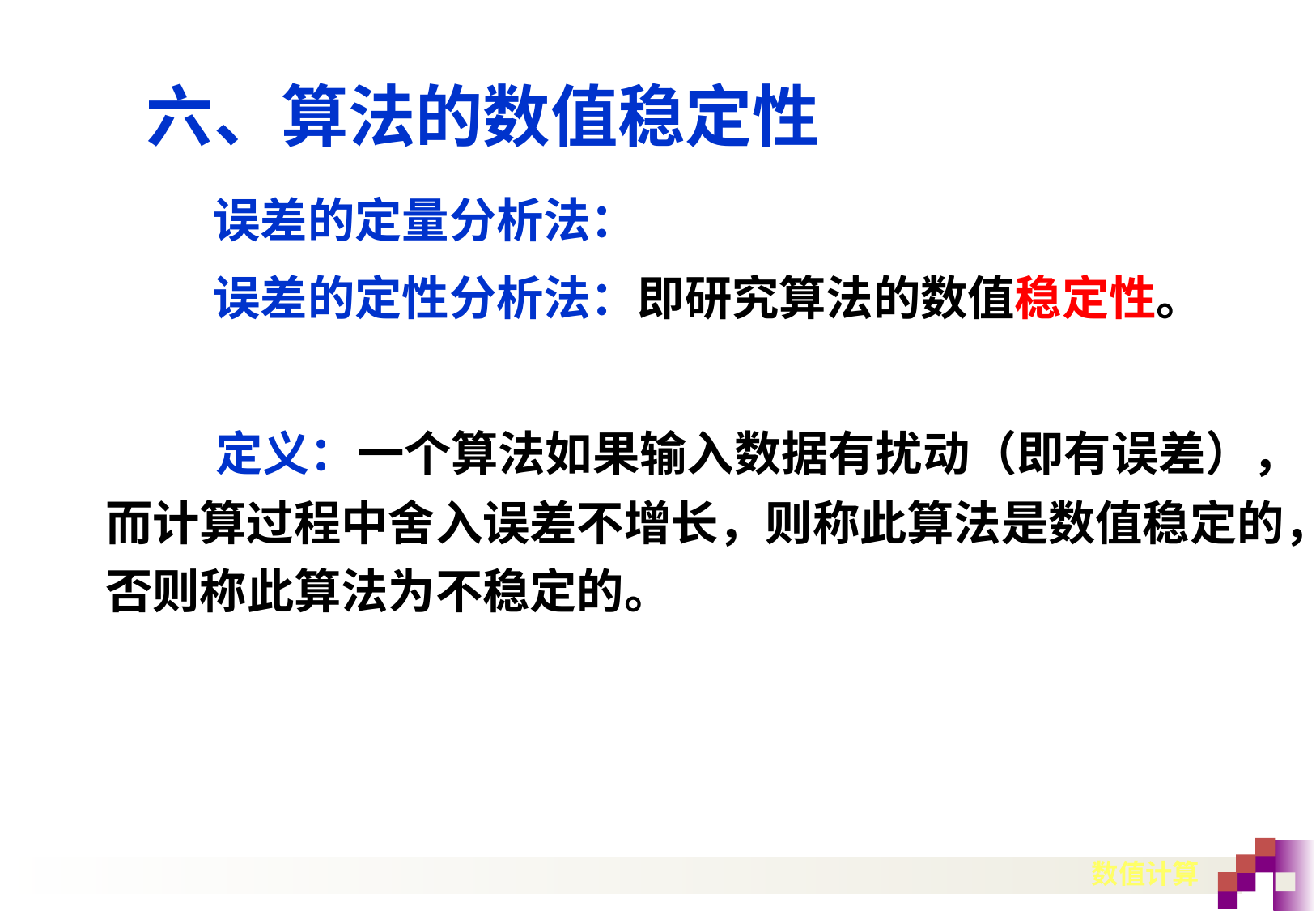

# 六、算法的数值稳定性
误差的定量分析法：
        误差的定性分析法：即研究算法的数值稳定性。
        定义：一个算法如果输入数据有扰动（即有误差），而计算过程中舍入误差不增长，则称此算法是数值稳定的，否则称此算法为不稳定的。